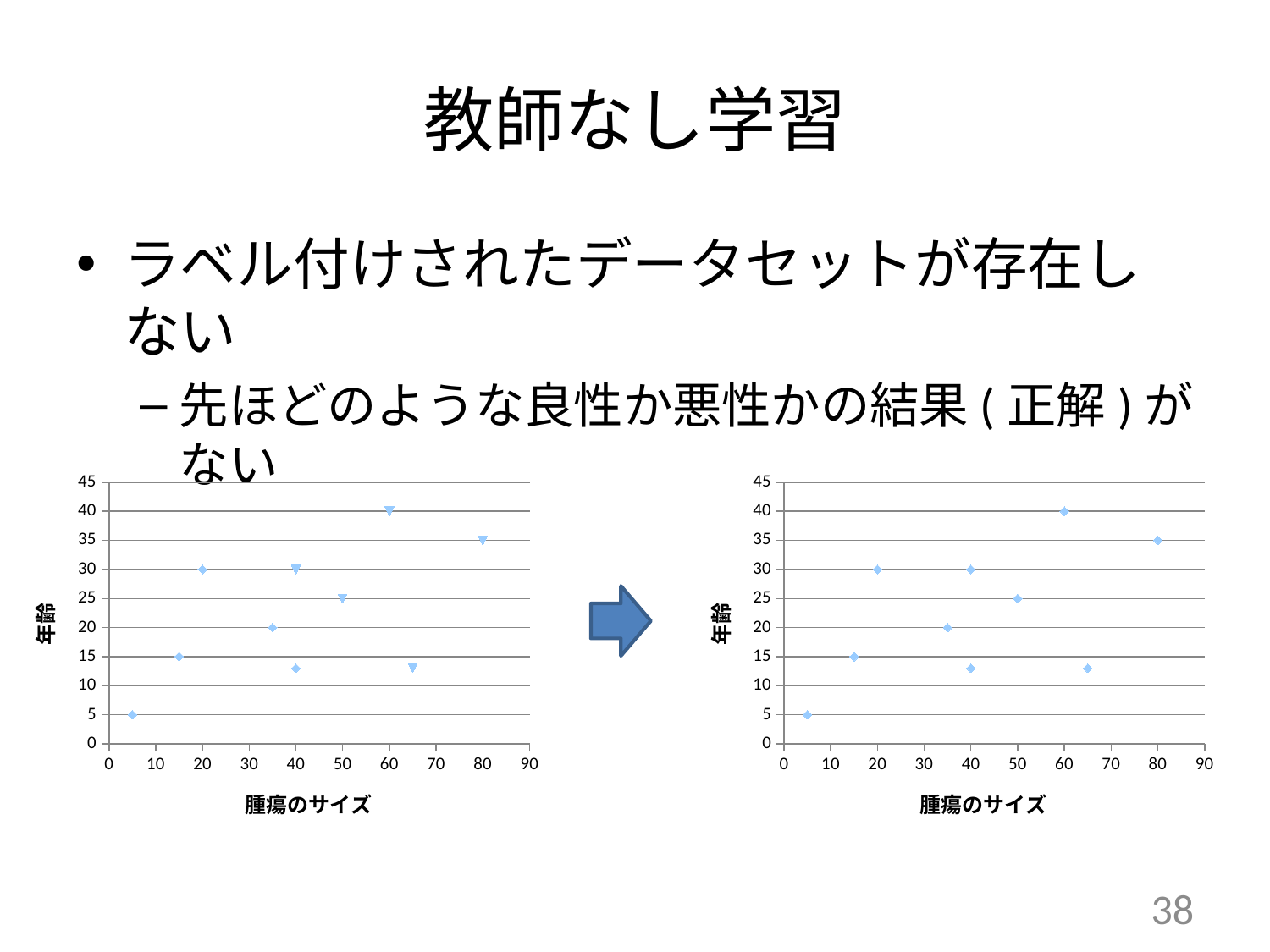

# 教師なし学習
ラベル付けされたデータセットが存在しない
先ほどのような良性か悪性かの結果(正解)がない

### Chart

| Category |  | 65 13 |
|---|---|---|

### Chart

| Category |  |
|---|---|
38